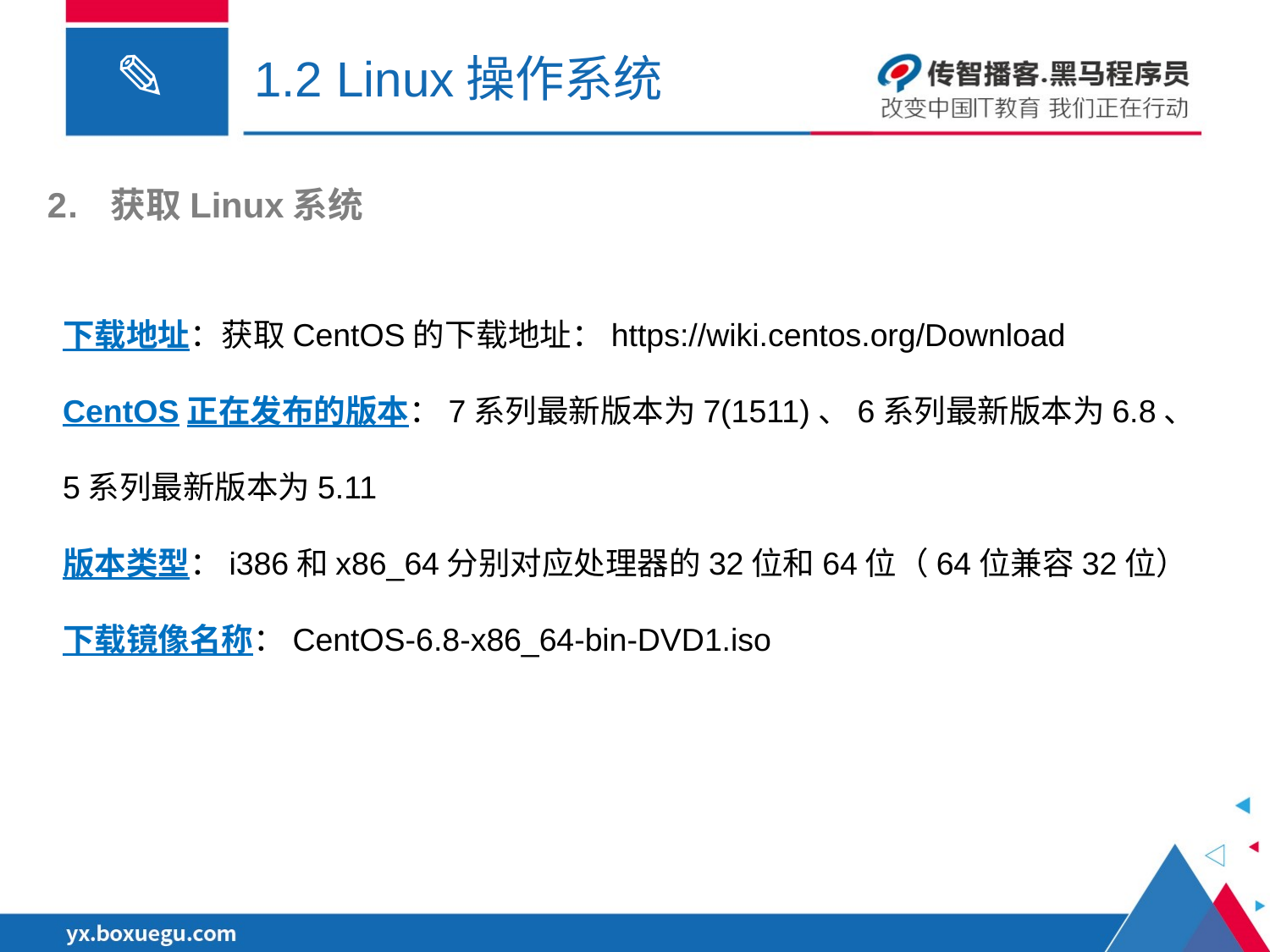

# 1.2 Linux操作系统
获取Linux系统
下载地址：获取CentOS的下载地址：https://wiki.centos.org/Download
CentOS正在发布的版本：7系列最新版本为7(1511)、6系列最新版本为6.8、5系列最新版本为5.11
版本类型：i386和x86_64分别对应处理器的32位和64位（64位兼容32位）
下载镜像名称：CentOS-6.8-x86_64-bin-DVD1.iso